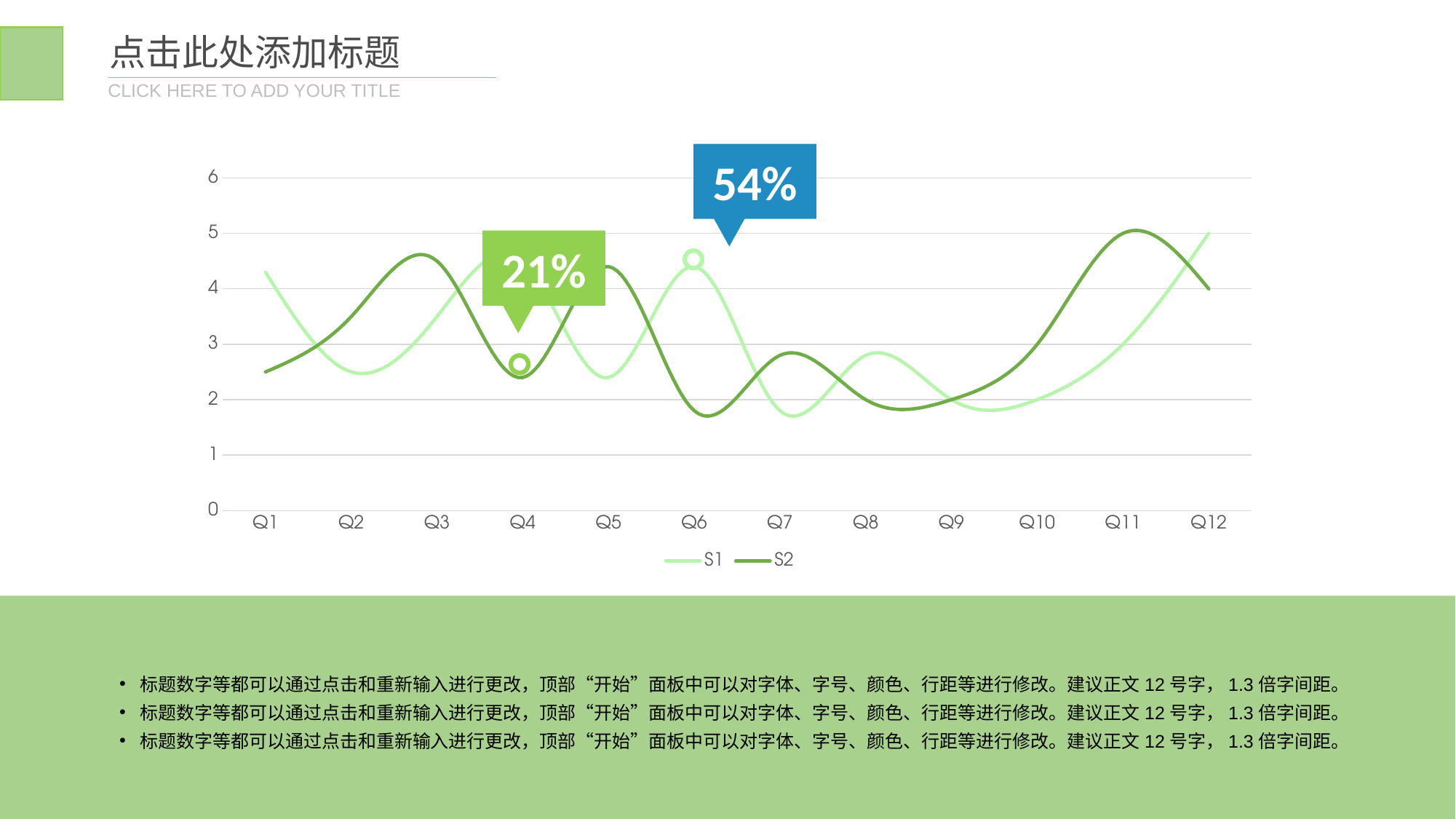

点击此处添加标题

CLICK HERE TO ADD YOUR TITLE
54%

### Chart

| Category | S1 | S2 |
|---|---|---|
| Q1 | 4.3 | 2.5 |
| Q2 | 2.5 | 3.5 |
| Q3 | 3.5 | 4.5 |
| Q4 | 4.5 | 2.4 |
| Q5 | 2.4 | 4.4 |
| Q6 | 4.4 | 1.8 |
| Q7 | 1.8 | 2.8 |
| Q8 | 2.8 | 2.0 |
| Q9 | 2.0 | 2.0 |
| Q10 | 2.0 | 3.0 |
| Q11 | 3.0 | 5.0 |
| Q12 | 5.0 | 4.0 |
21%

标题数字等都可以通过点击和重新输入进行更改，顶部“开始”面板中可以对字体、字号、颜色、行距等进行修改。建议正文12号字，1.3倍字间距。
标题数字等都可以通过点击和重新输入进行更改，顶部“开始”面板中可以对字体、字号、颜色、行距等进行修改。建议正文12号字，1.3倍字间距。
标题数字等都可以通过点击和重新输入进行更改，顶部“开始”面板中可以对字体、字号、颜色、行距等进行修改。建议正文12号字，1.3倍字间距。